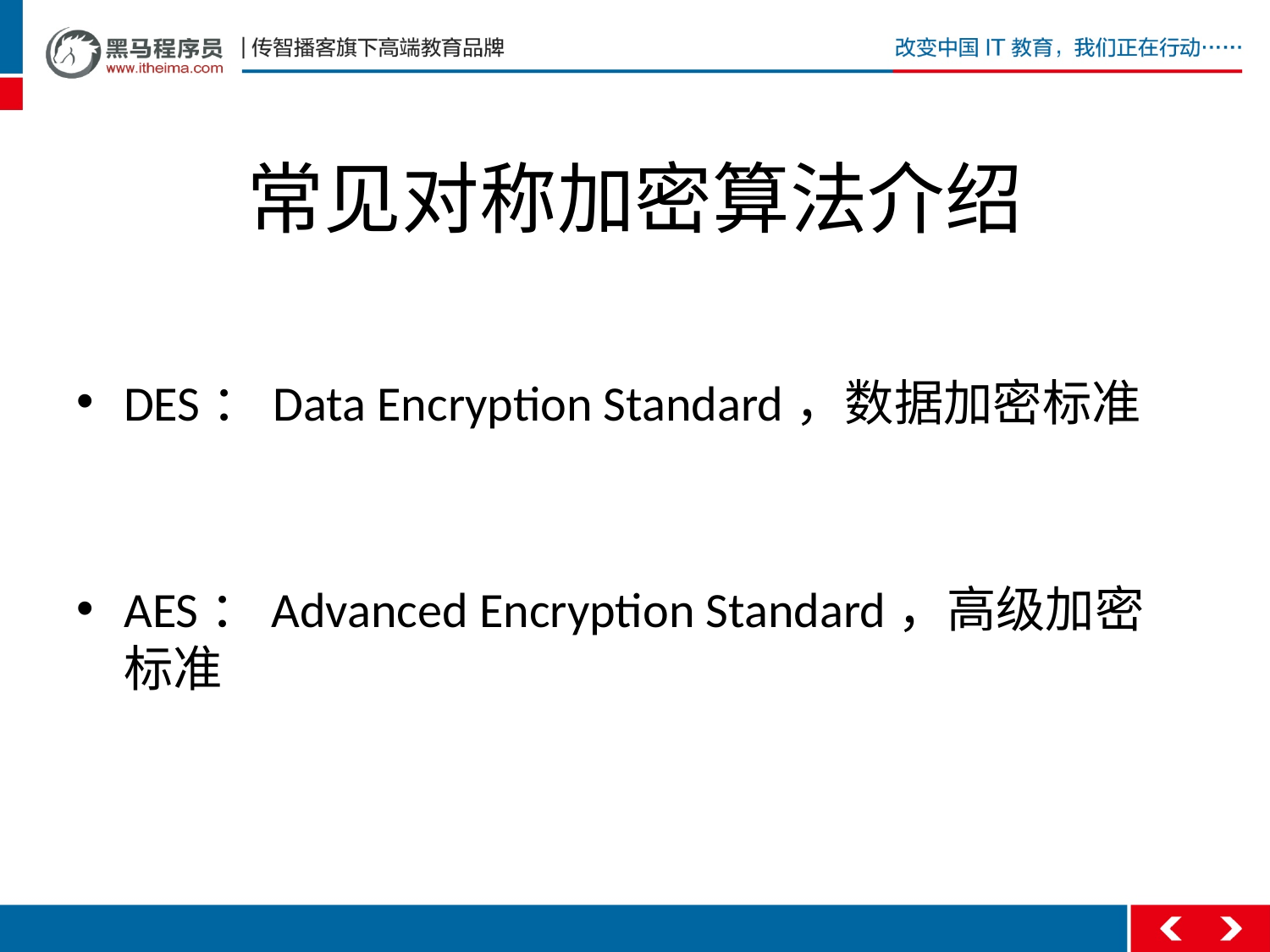

# 常见对称加密算法介绍

DES：Data Encryption Standard，数据加密标准

AES：Advanced Encryption Standard，高级加密标准